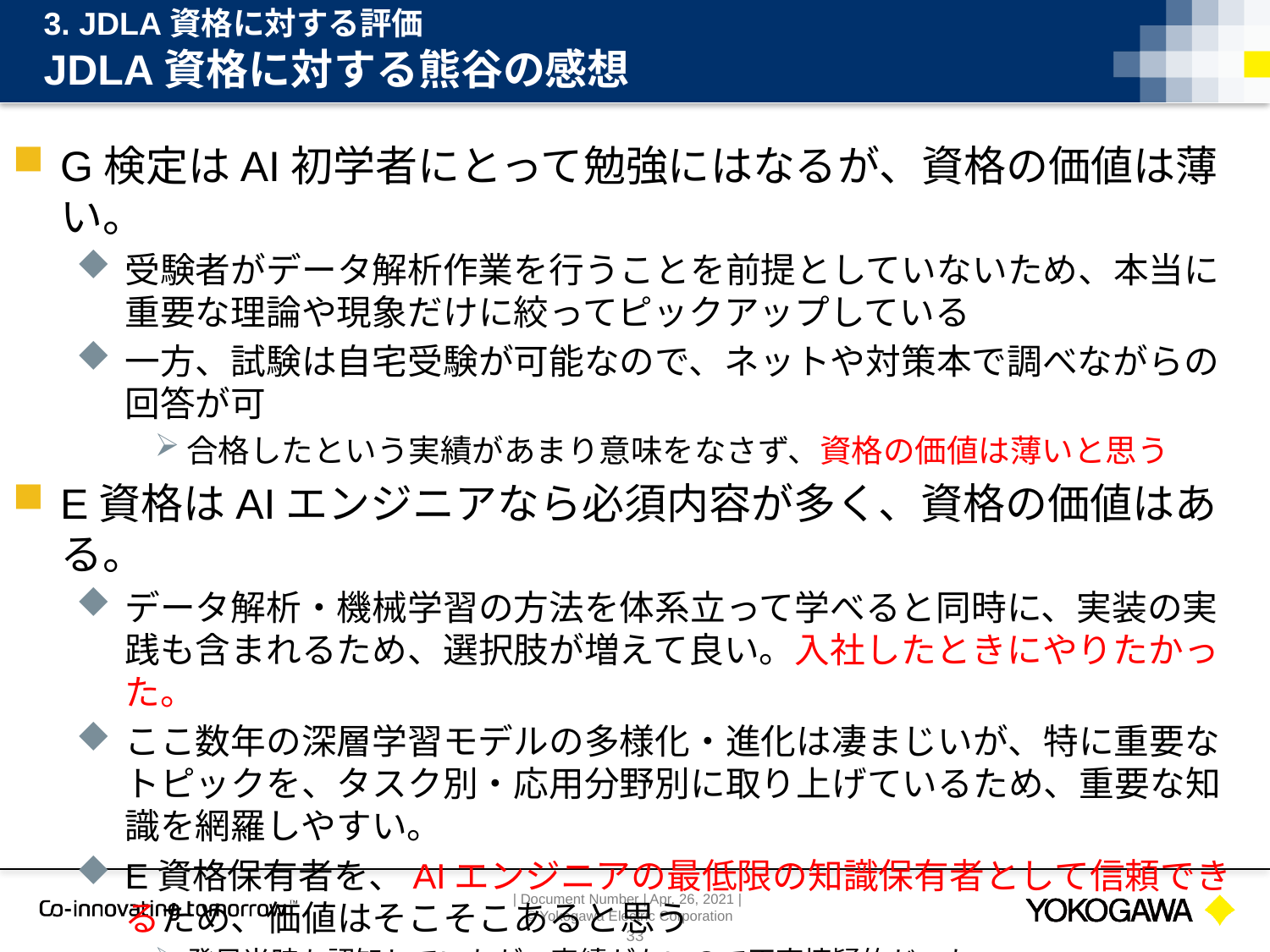

3. JDLA資格に対する評価
# JDLA資格に対する熊谷の感想
G検定はAI初学者にとって勉強にはなるが、資格の価値は薄い。
受験者がデータ解析作業を行うことを前提としていないため、本当に重要な理論や現象だけに絞ってピックアップしている
一方、試験は自宅受験が可能なので、ネットや対策本で調べながらの回答が可
合格したという実績があまり意味をなさず、資格の価値は薄いと思う
E資格はAIエンジニアなら必須内容が多く、資格の価値はある。
データ解析・機械学習の方法を体系立って学べると同時に、実装の実践も含まれるため、選択肢が増えて良い。入社したときにやりたかった。
ここ数年の深層学習モデルの多様化・進化は凄まじいが、特に重要なトピックを、タスク別・応用分野別に取り上げているため、重要な知識を網羅しやすい。
E資格保有者を、AIエンジニアの最低限の知識保有者として信頼できるため、価値はそこそこあると思う
発足当時も認知していたが、実績がないので正直懐疑的だった
取得者が増えてきて、出題内容を真面目に見てみると、ある程度有用だと判断
33